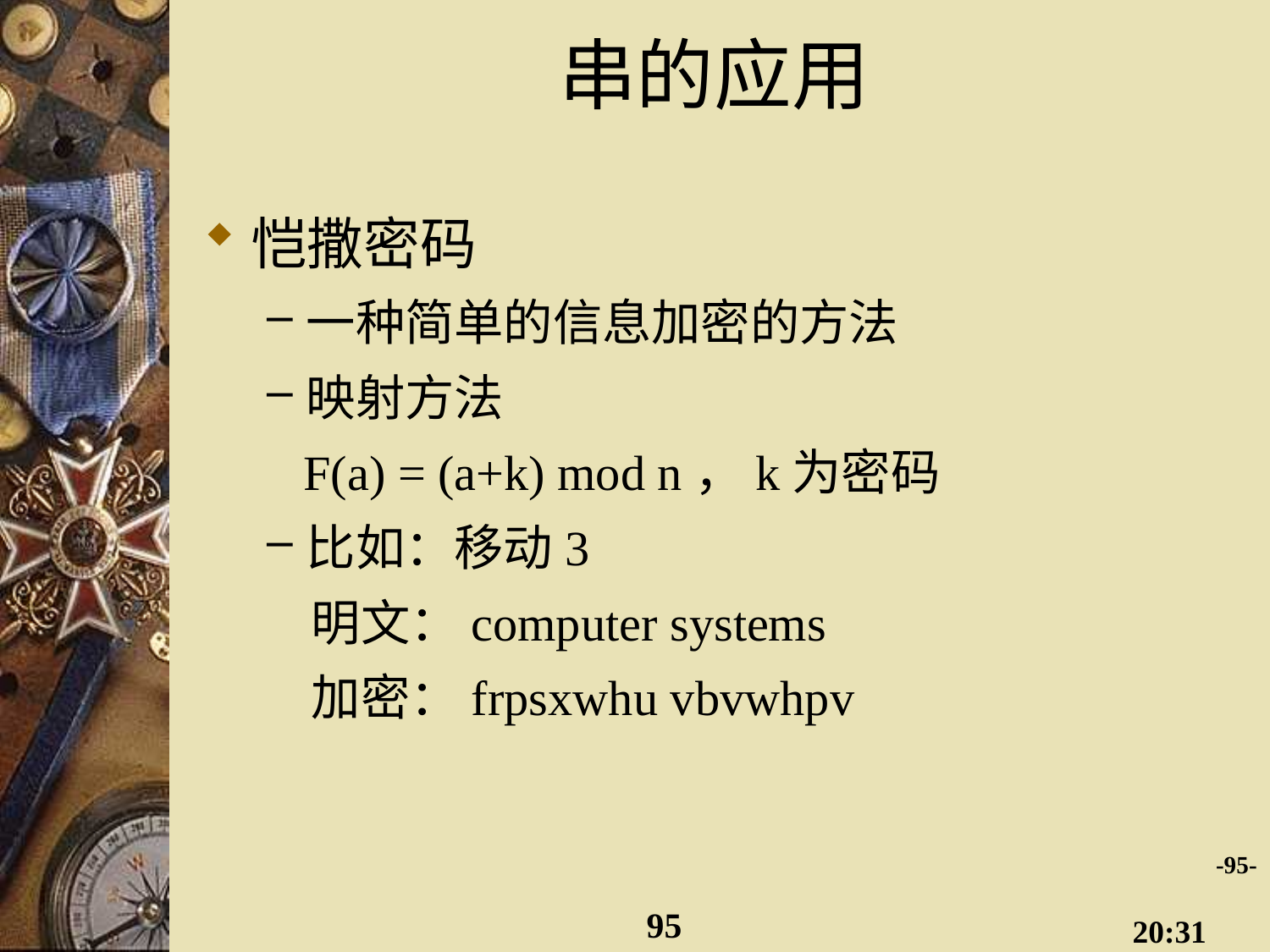

# 串的应用
恺撒密码
一种简单的信息加密的方法
映射方法
   F(a) = (a+k) mod n，k为密码
比如：移动3
   明文：computer systems
   加密：frpsxwhu vbvwhpv

-95-